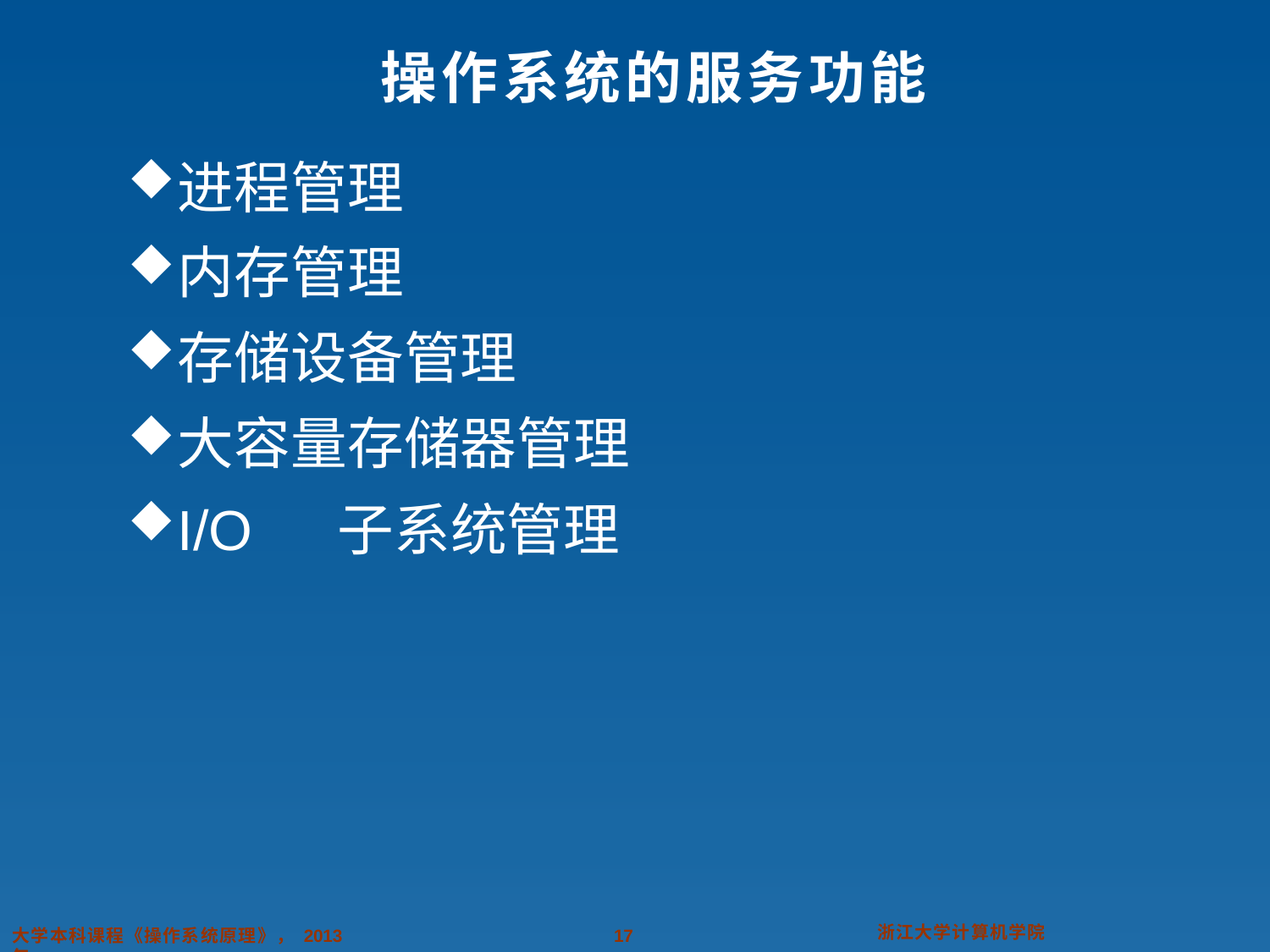

操作系统的服务功能
进程管理
内存管理
存储设备管理
大容量存储器管理
I/O	子系统管理
浙江大学计算机学院
大学本科课程《操作系统原理》， 2013 年
17